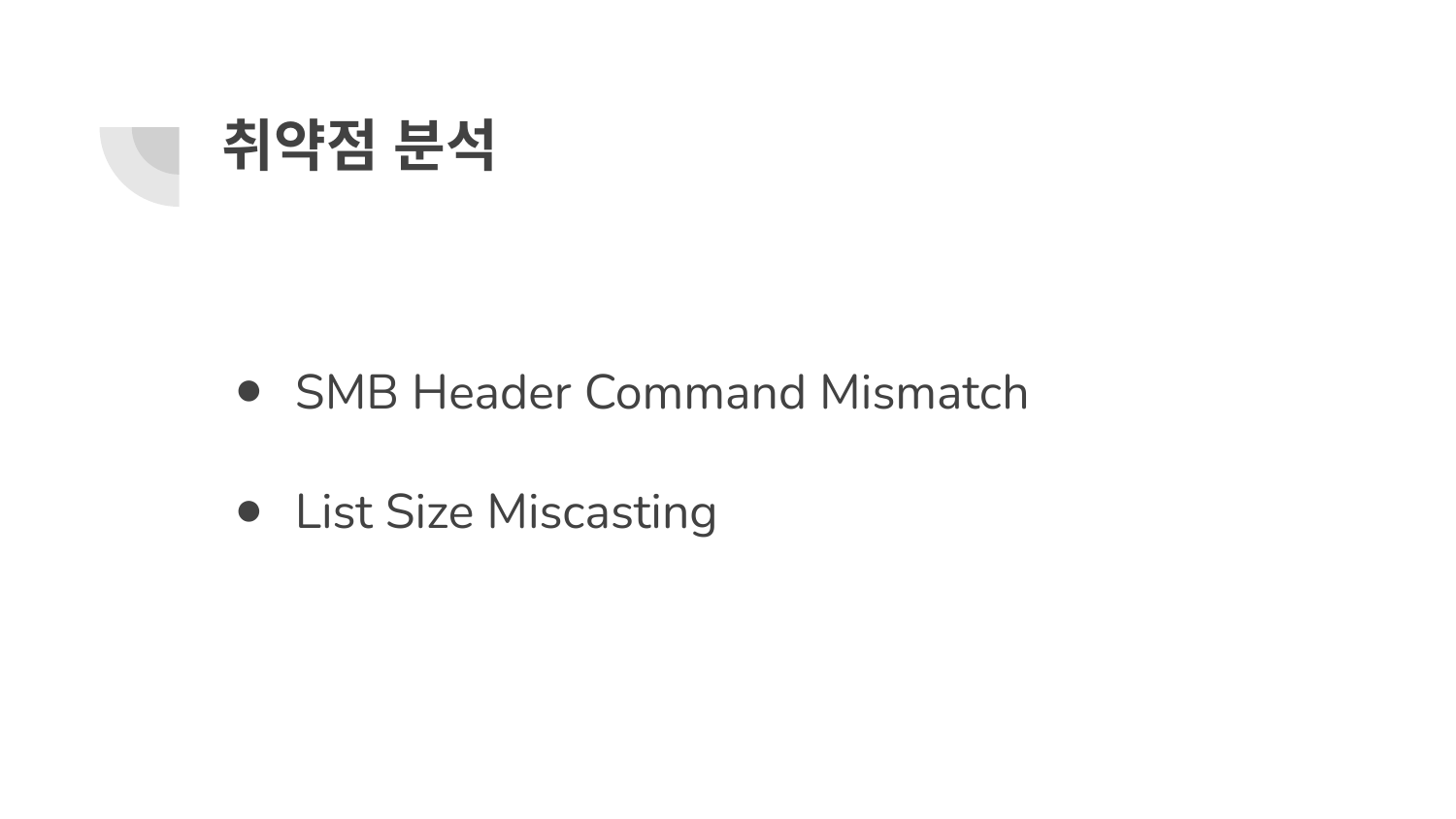

# 취약점 분석
SMB Header Command Mismatch
List Size Miscasting